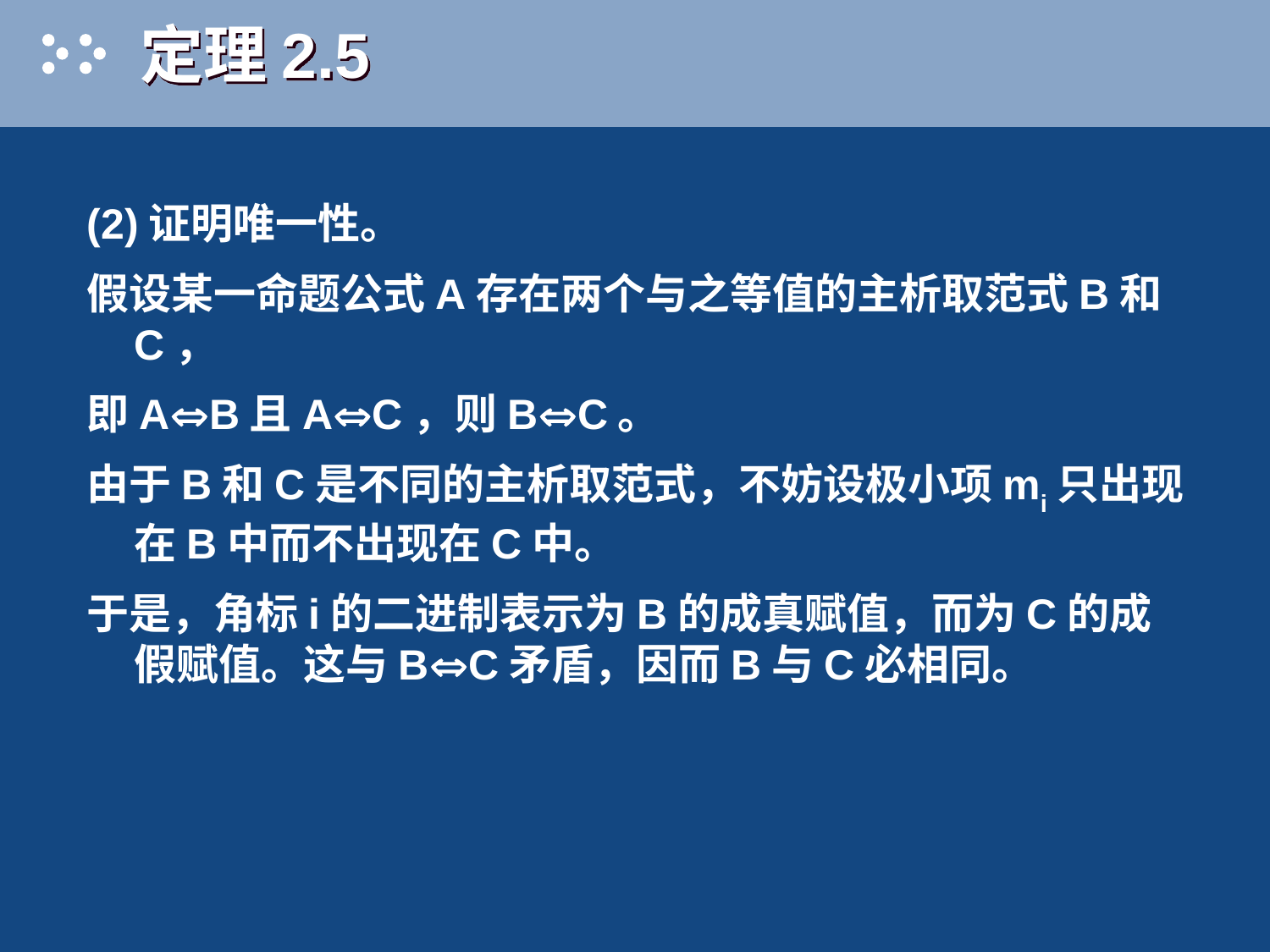

# 定理2.5
(2)证明唯一性。
假设某一命题公式A存在两个与之等值的主析取范式B和C，
即A⇔B且A⇔C，则B⇔C。
由于B和C是不同的主析取范式，不妨设极小项mi只出现在B中而不出现在C中。
于是，角标i的二进制表示为B的成真赋值，而为C的成假赋值。这与B⇔C矛盾，因而B与C必相同。